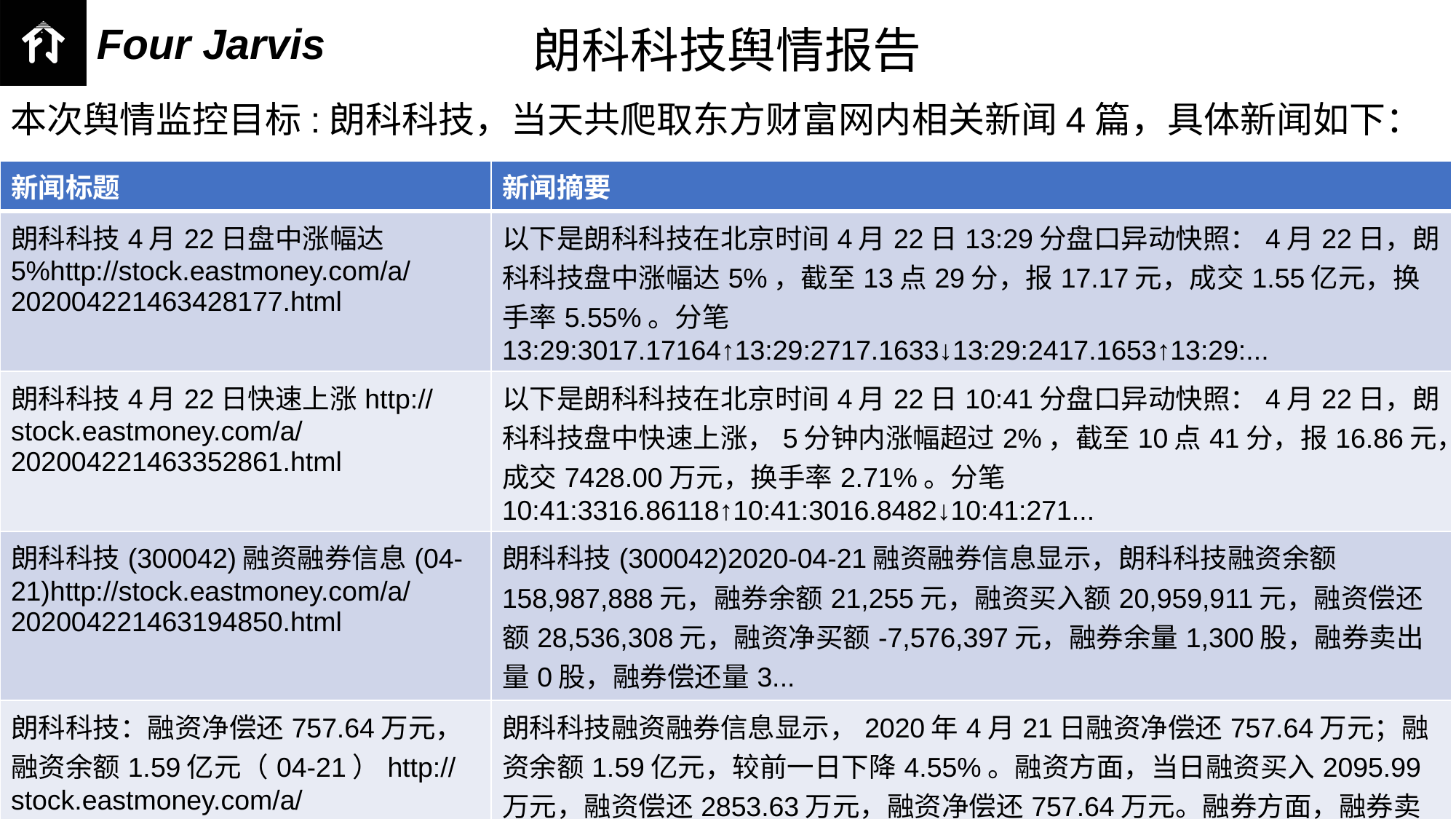

朗科科技舆情报告
本次舆情监控目标:朗科科技，当天共爬取东方财富网内相关新闻4篇，具体新闻如下：
| 新闻标题 | 新闻摘要 |
| --- | --- |
| 朗科科技4月22日盘中涨幅达5%http://stock.eastmoney.com/a/202004221463428177.html | 以下是朗科科技在北京时间4月22日13:29分盘口异动快照：4月22日，朗科科技盘中涨幅达5%，截至13点29分，报17.17元，成交1.55亿元，换手率5.55%。分笔13:29:3017.17164↑13:29:2717.1633↓13:29:2417.1653↑13:29:... |
| 朗科科技4月22日快速上涨http://stock.eastmoney.com/a/202004221463352861.html | 以下是朗科科技在北京时间4月22日10:41分盘口异动快照：4月22日，朗科科技盘中快速上涨，5分钟内涨幅超过2%，截至10点41分，报16.86元，成交7428.00万元，换手率2.71%。分笔10:41:3316.86118↑10:41:3016.8482↓10:41:271... |
| 朗科科技(300042)融资融券信息(04-21)http://stock.eastmoney.com/a/202004221463194850.html | 朗科科技(300042)2020-04-21融资融券信息显示，朗科科技融资余额158,987,888元，融券余额21,255元，融资买入额20,959,911元，融资偿还额28,536,308元，融资净买额-7,576,397元，融券余量1,300股，融券卖出量0股，融券偿还量3... |
| 朗科科技：融资净偿还757.64万元，融资余额1.59亿元（04-21）http://stock.eastmoney.com/a/202004221462965267.html | 朗科科技融资融券信息显示，2020年4月21日融资净偿还757.64万元；融资余额1.59亿元，较前一日下降4.55%。融资方面，当日融资买入2095.99万元，融资偿还2853.63万元，融资净偿还757.64万元。融券方面，融券卖出0股，融券偿还3700股，融券余量1300股... |